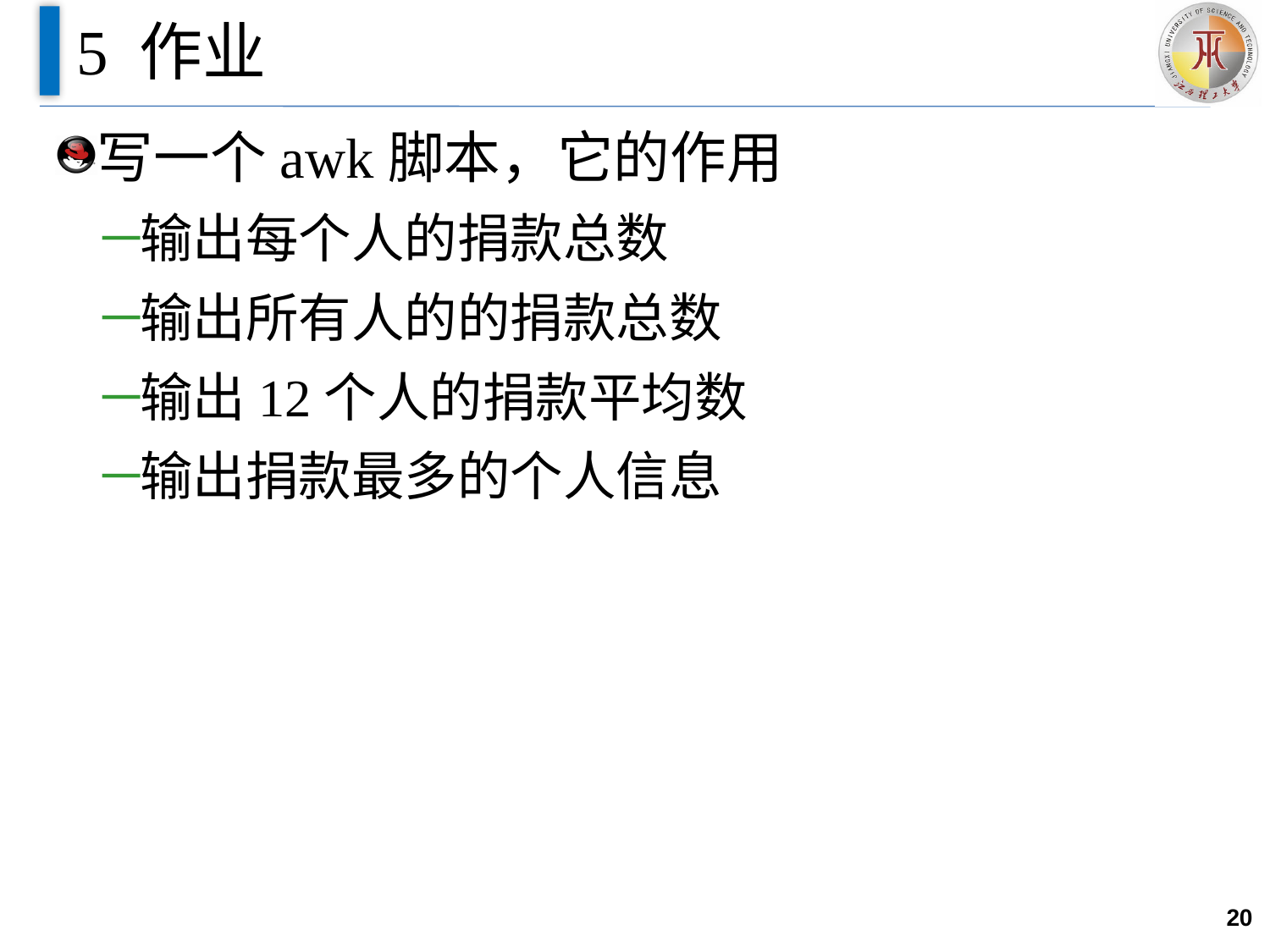

# 5 作业
写一个awk脚本，它的作用
输出每个人的捐款总数
输出所有人的的捐款总数
输出12个人的捐款平均数
输出捐款最多的个人信息
20